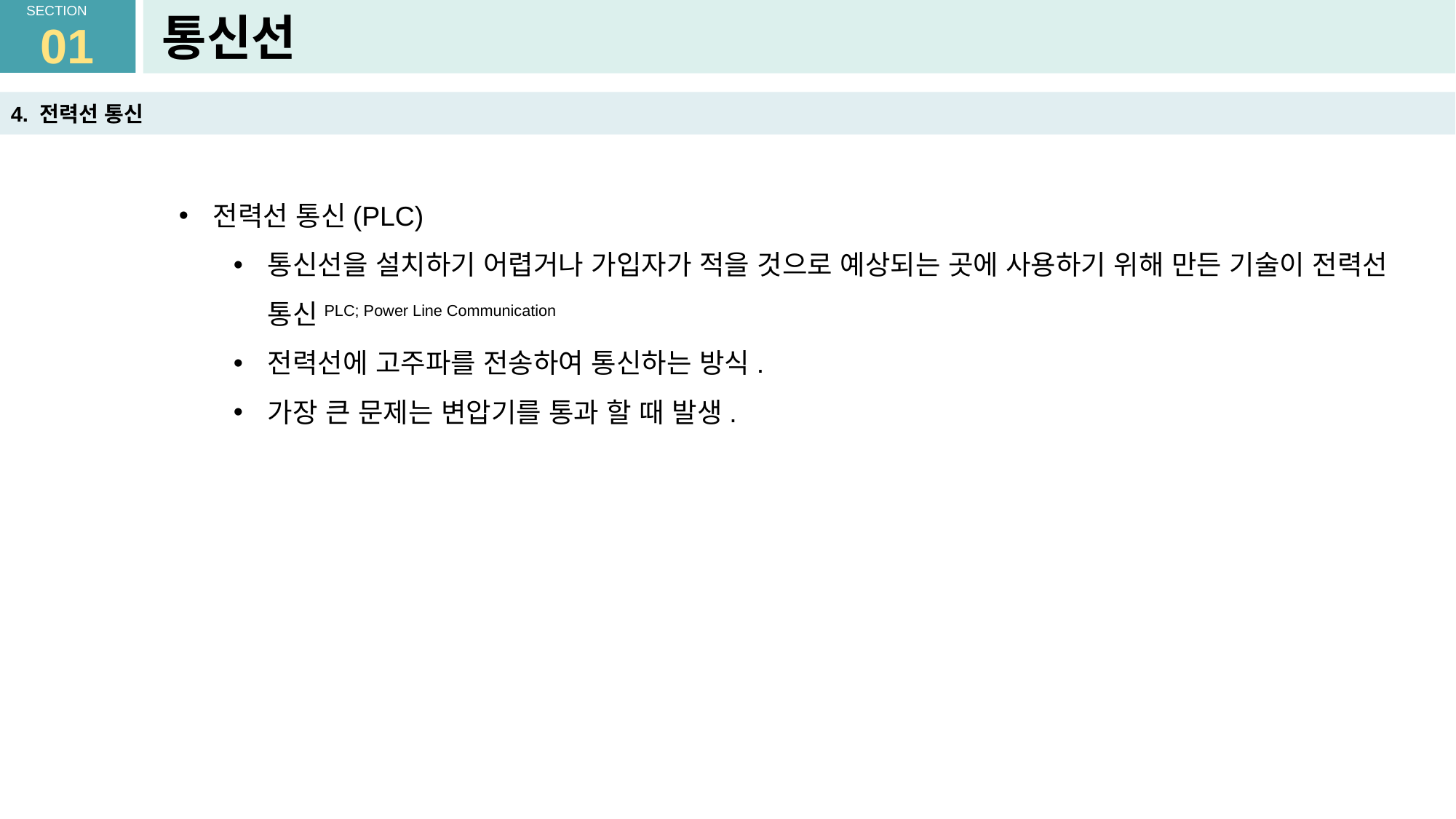

통신선
01
4. 전력선 통신
전력선 통신(PLC)
통신선을 설치하기 어렵거나 가입자가 적을 것으로 예상되는 곳에 사용하기 위해 만든 기술이 전력선 통신PLC; Power Line Communication
전력선에 고주파를 전송하여 통신하는 방식.
가장 큰 문제는 변압기를 통과 할 때 발생.